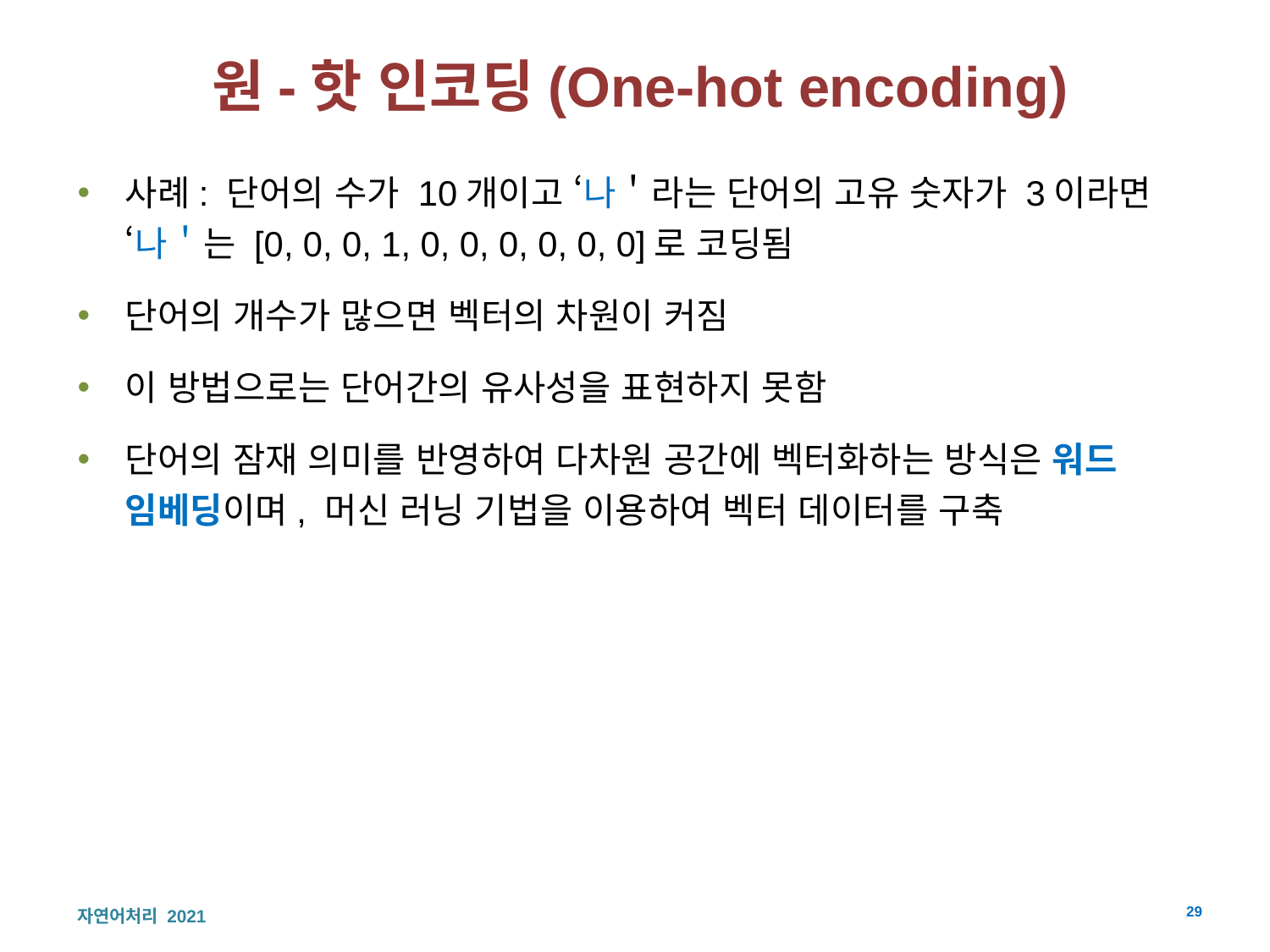

# 원-핫 인코딩(One-hot encoding)
사례: 단어의 수가 10개이고 ‘나＇라는 단어의 고유 숫자가 3이라면 ‘나＇는 [0, 0, 0, 1, 0, 0, 0, 0, 0, 0]로 코딩됨
단어의 개수가 많으면 벡터의 차원이 커짐
이 방법으로는 단어간의 유사성을 표현하지 못함
단어의 잠재 의미를 반영하여 다차원 공간에 벡터화하는 방식은 워드 임베딩이며, 머신 러닝 기법을 이용하여 벡터 데이터를 구축